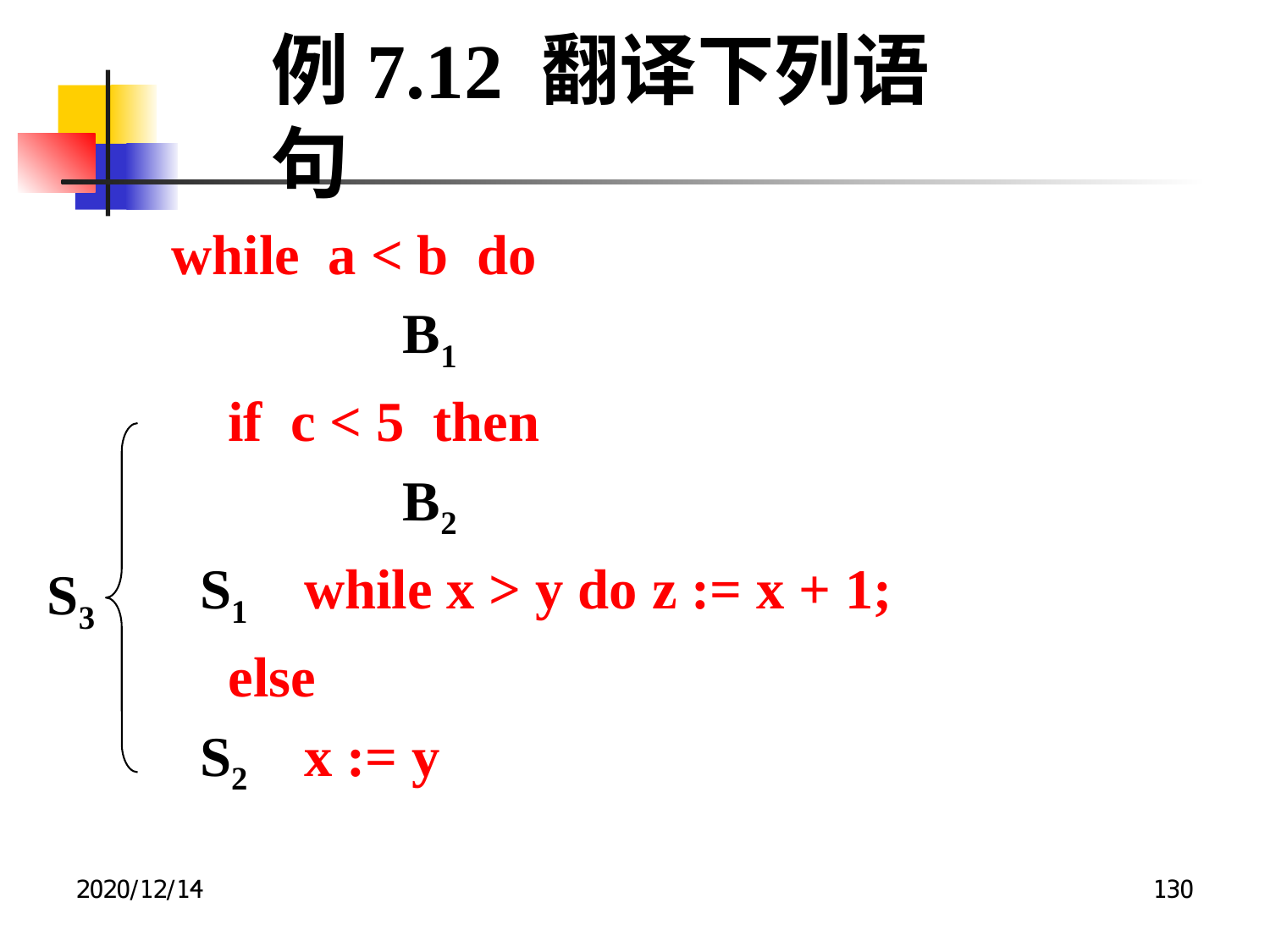

例7.12 翻译下列语句
while  a < b  do
		    B1
    if  c < 5  then
		    B2
  S1    while x > y do z := x + 1;
    else
  S2    x := y

S3
2020/12/14
130